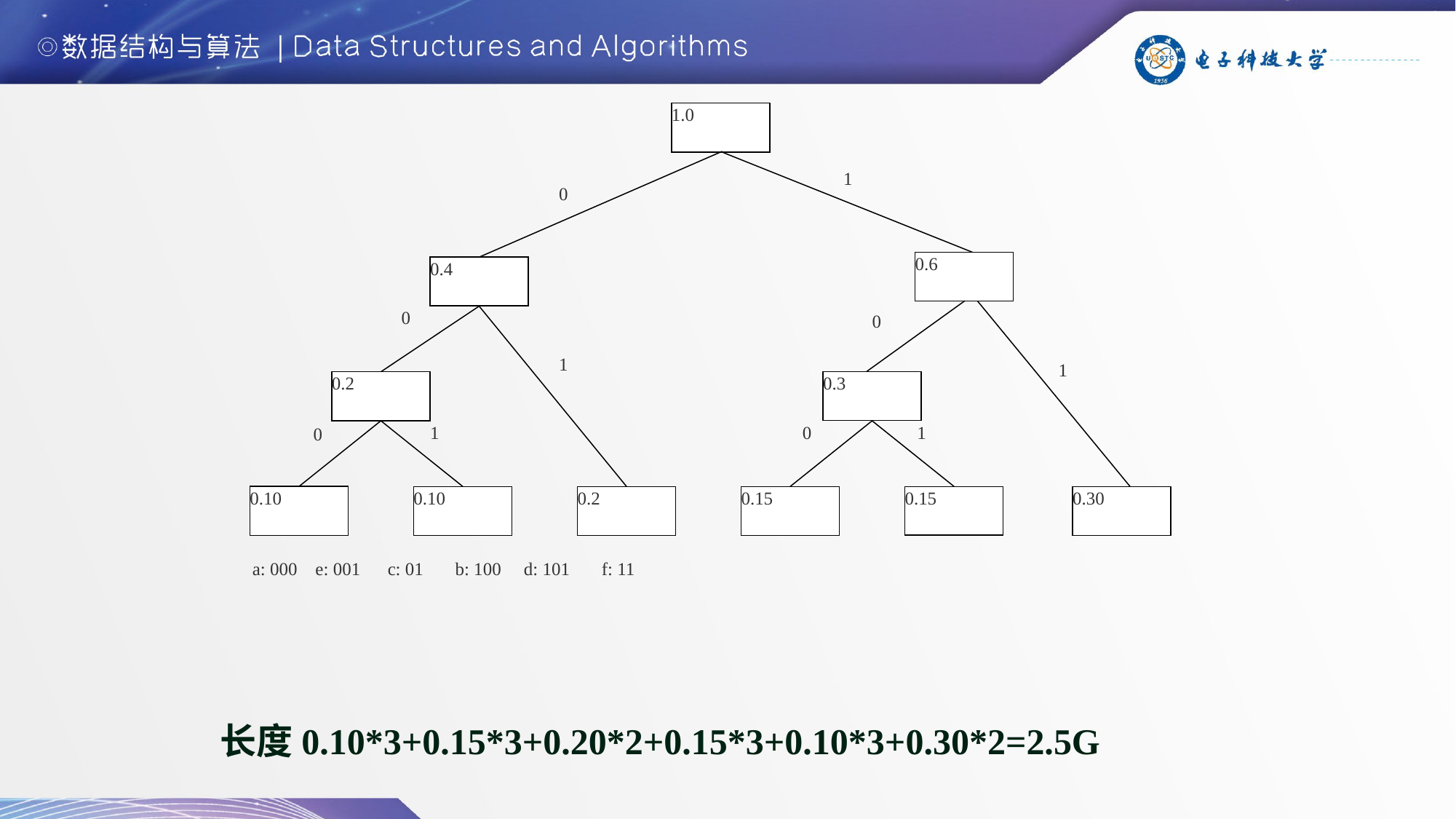

1.0

1
0
0.6
0.4

0

0
1
1
0.2
0.3

1

0

1
0
0.10
0.10
0.2
0.15
0.15
0.30
a: 000    e: 001      c: 01       b: 100     d: 101       f: 11
# 长度0.10*3+0.15*3+0.20*2+0.15*3+0.10*3+0.30*2=2.5G